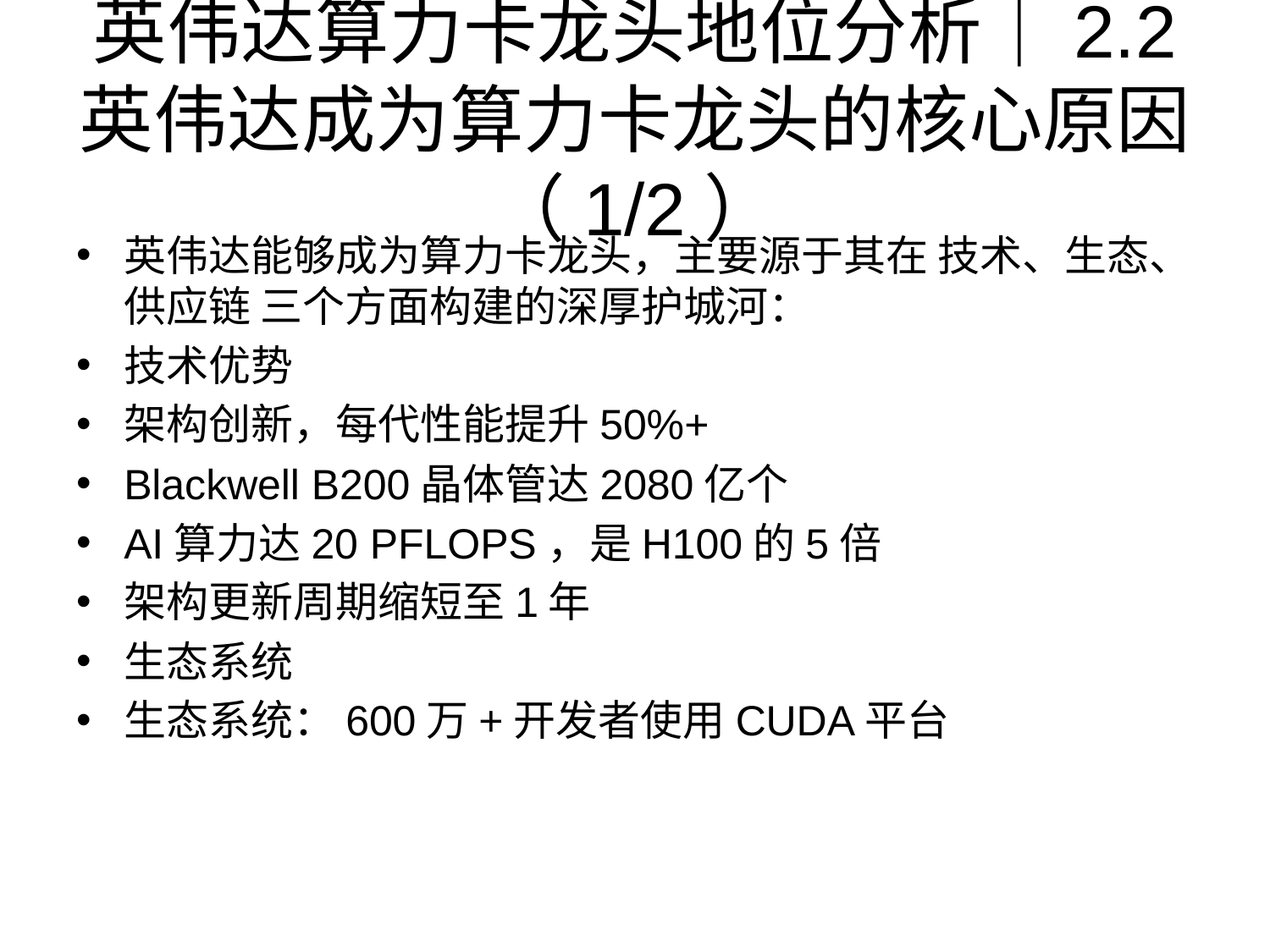

# 英伟达算力卡龙头地位分析｜2.2 英伟达成为算力卡龙头的核心原因（1/2）
英伟达能够成为算力卡龙头，主要源于其在 技术、生态、供应链 三个方面构建的深厚护城河：
技术优势
架构创新，每代性能提升50%+
Blackwell B200晶体管达2080亿个
AI算力达20 PFLOPS，是H100的5倍
架构更新周期缩短至1年
生态系统
生态系统：600万+开发者使用CUDA平台